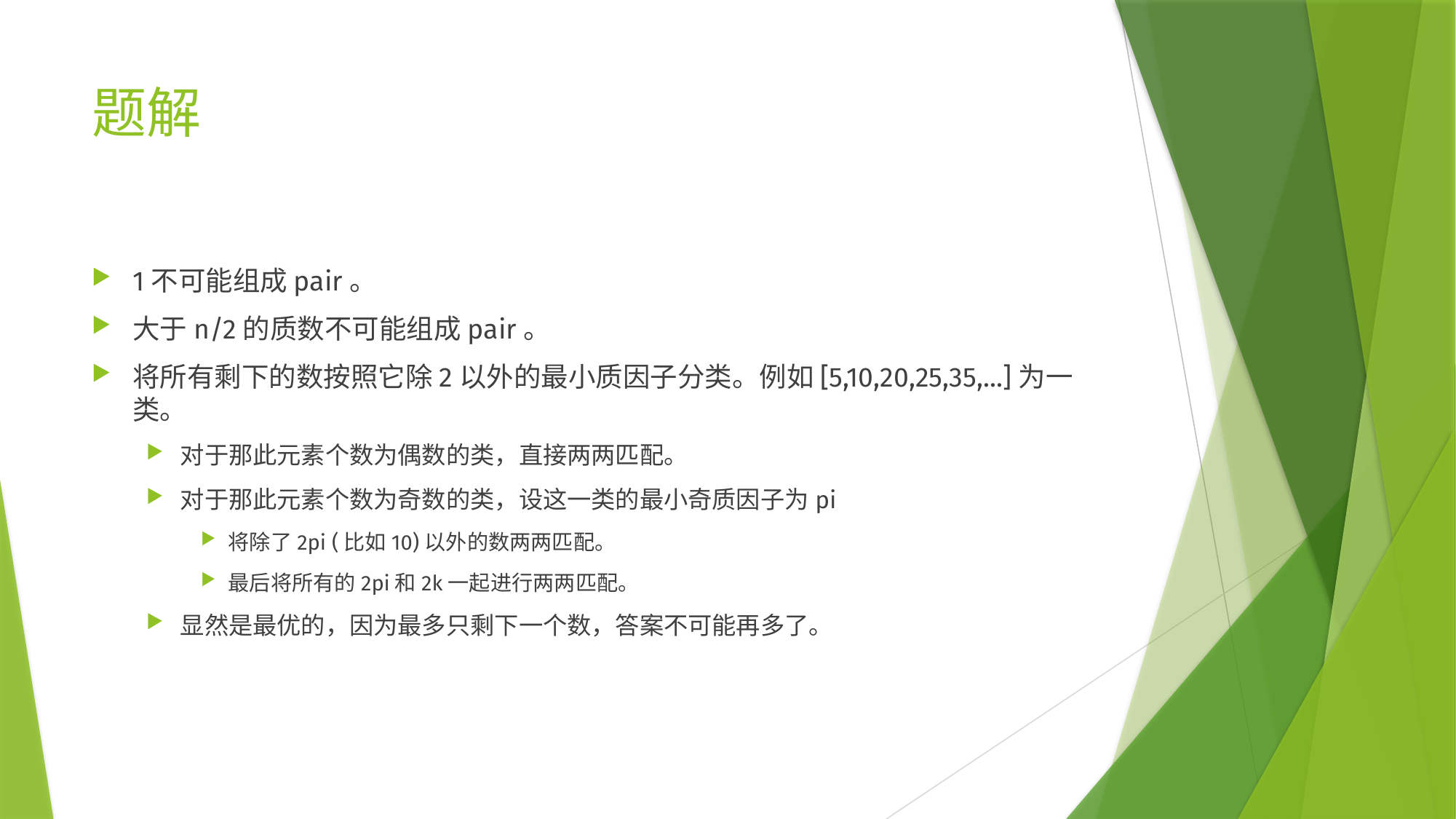

# 题解
1不可能组成pair。
大于n/2的质数不可能组成pair。
将所有剩下的数按照它除2以外的最小质因子分类。例如[5,10,20,25,35,...]为一类。
对于那此元素个数为偶数的类，直接两两匹配。
对于那此元素个数为奇数的类，设这一类的最小奇质因子为pi
将除了2pi (比如10)以外的数两两匹配。
最后将所有的2pi和2k一起进行两两匹配。
显然是最优的，因为最多只剩下一个数，答案不可能再多了。